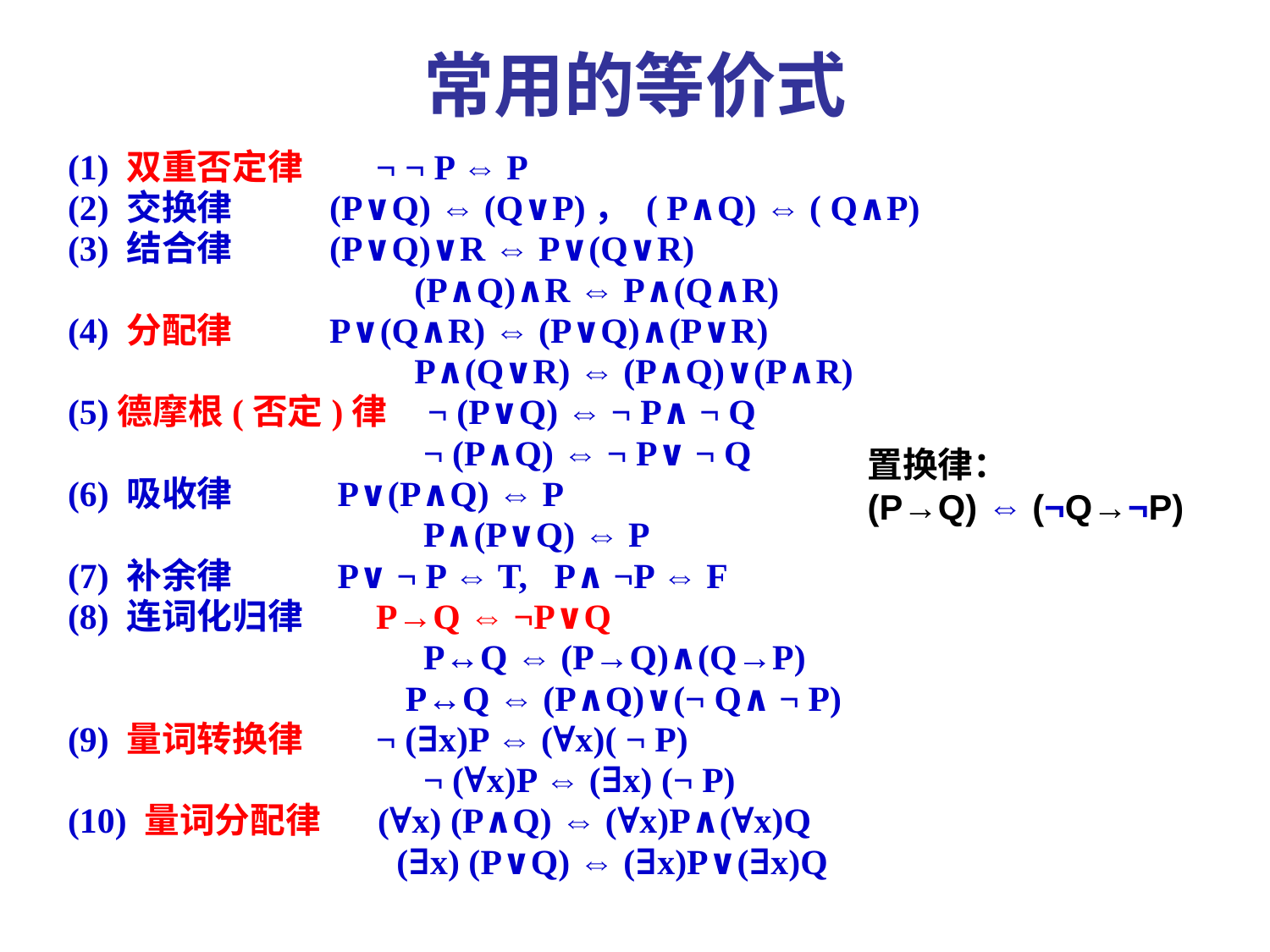

# 常用的等价式
(1) 双重否定律        ¬ ¬ P ⇔ P
(2) 交换律           (P∨Q) ⇔ (Q∨P)， ( P∧Q) ⇔ ( Q∧P)
(3) 结合律           (P∨Q)∨R ⇔ P∨(Q∨R)
                                       (P∧Q)∧R ⇔ P∧(Q∧R)
(4) 分配律           P∨(Q∧R) ⇔ (P∨Q)∧(P∨R)
                                       P∧(Q∨R) ⇔ (P∧Q)∨(P∧R)
(5)德摩根(否定)律    ¬ (P∨Q) ⇔ ¬ P∧ ¬ Q
                                        ¬ (P∧Q) ⇔ ¬ P∨ ¬ Q
(6) 吸收律            P∨(P∧Q) ⇔ P
                                        P∧(P∨Q) ⇔ P
(7) 补余律            P∨ ¬ P ⇔ T,   P∧ ¬P ⇔ F
(8) 连词化归律        P→Q ⇔ ¬P∨Q
                                        P↔Q ⇔ (P→Q)∧(Q→P)
                                      P↔Q ⇔ (P∧Q)∨(¬ Q∧ ¬ P)
(9) 量词转换律        ¬ (∃x)P ⇔ (∀x)( ¬ P)
                                        ¬ (∀x)P ⇔ (∃x) (¬ P)
(10) 量词分配律      (∀x) (P∧Q) ⇔ (∀x)P∧(∀x)Q
                                     (∃x) (P∨Q) ⇔ (∃x)P∨(∃x)Q
置换律：
(P→Q) ⇔ (¬Q→¬P)